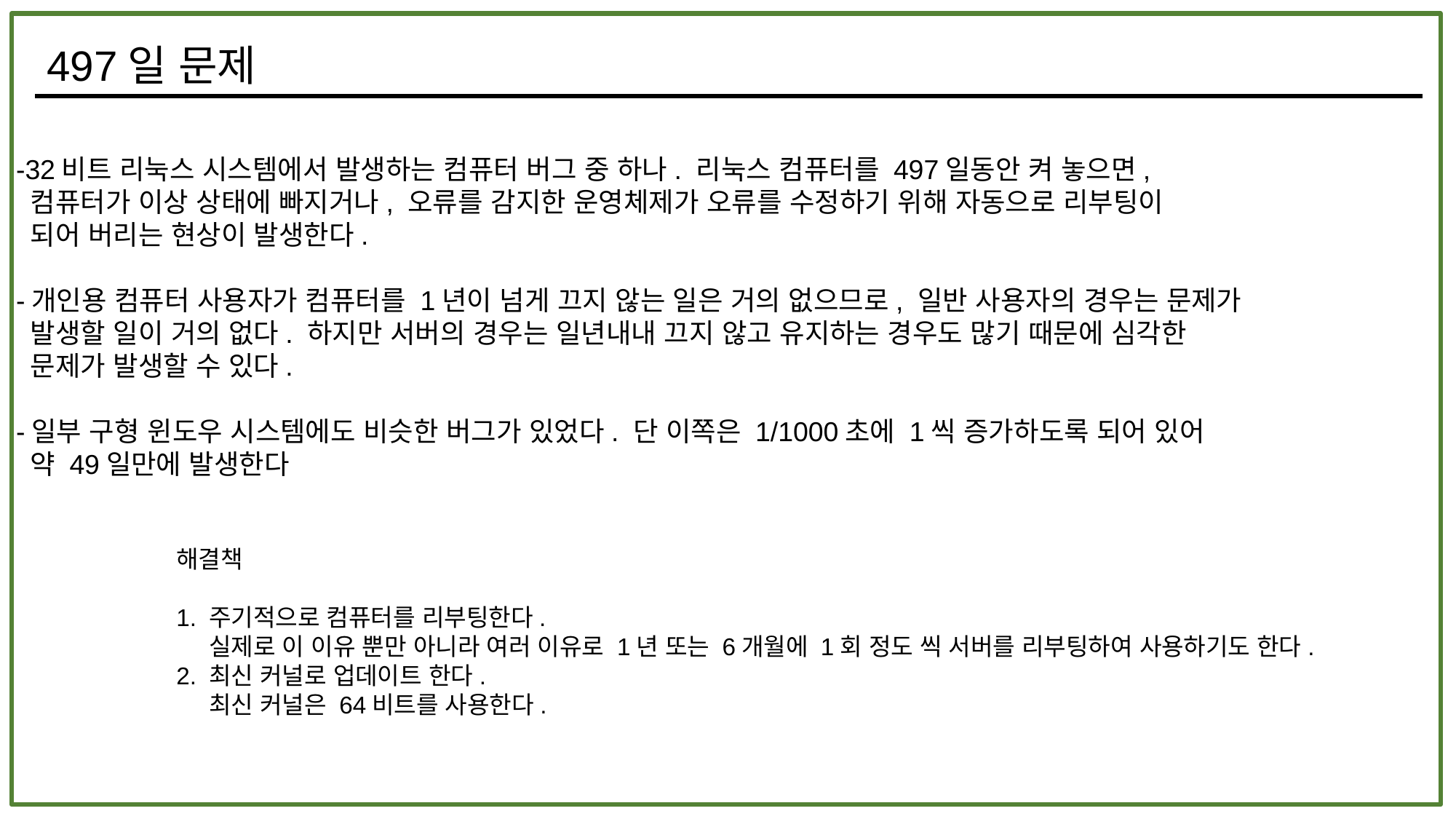

497일 문제
-32비트 리눅스 시스템에서 발생하는 컴퓨터 버그 중 하나. 리눅스 컴퓨터를 497일동안 켜 놓으면,
 컴퓨터가 이상 상태에 빠지거나, 오류를 감지한 운영체제가 오류를 수정하기 위해 자동으로 리부팅이
 되어 버리는 현상이 발생한다.

-개인용 컴퓨터 사용자가 컴퓨터를 1년이 넘게 끄지 않는 일은 거의 없으므로, 일반 사용자의 경우는 문제가
 발생할 일이 거의 없다. 하지만 서버의 경우는 일년내내 끄지 않고 유지하는 경우도 많기 때문에 심각한
 문제가 발생할 수 있다.

-일부 구형 윈도우 시스템에도 비슷한 버그가 있었다. 단 이쪽은 1/1000초에 1씩 증가하도록 되어 있어
 약 49일만에 발생한다
해결책

1. 주기적으로 컴퓨터를 리부팅한다.
    실제로 이 이유 뿐만 아니라 여러 이유로 1년 또는 6개월에 1회 정도 씩 서버를 리부팅하여 사용하기도 한다.
2. 최신 커널로 업데이트 한다.
    최신 커널은 64비트를 사용한다.